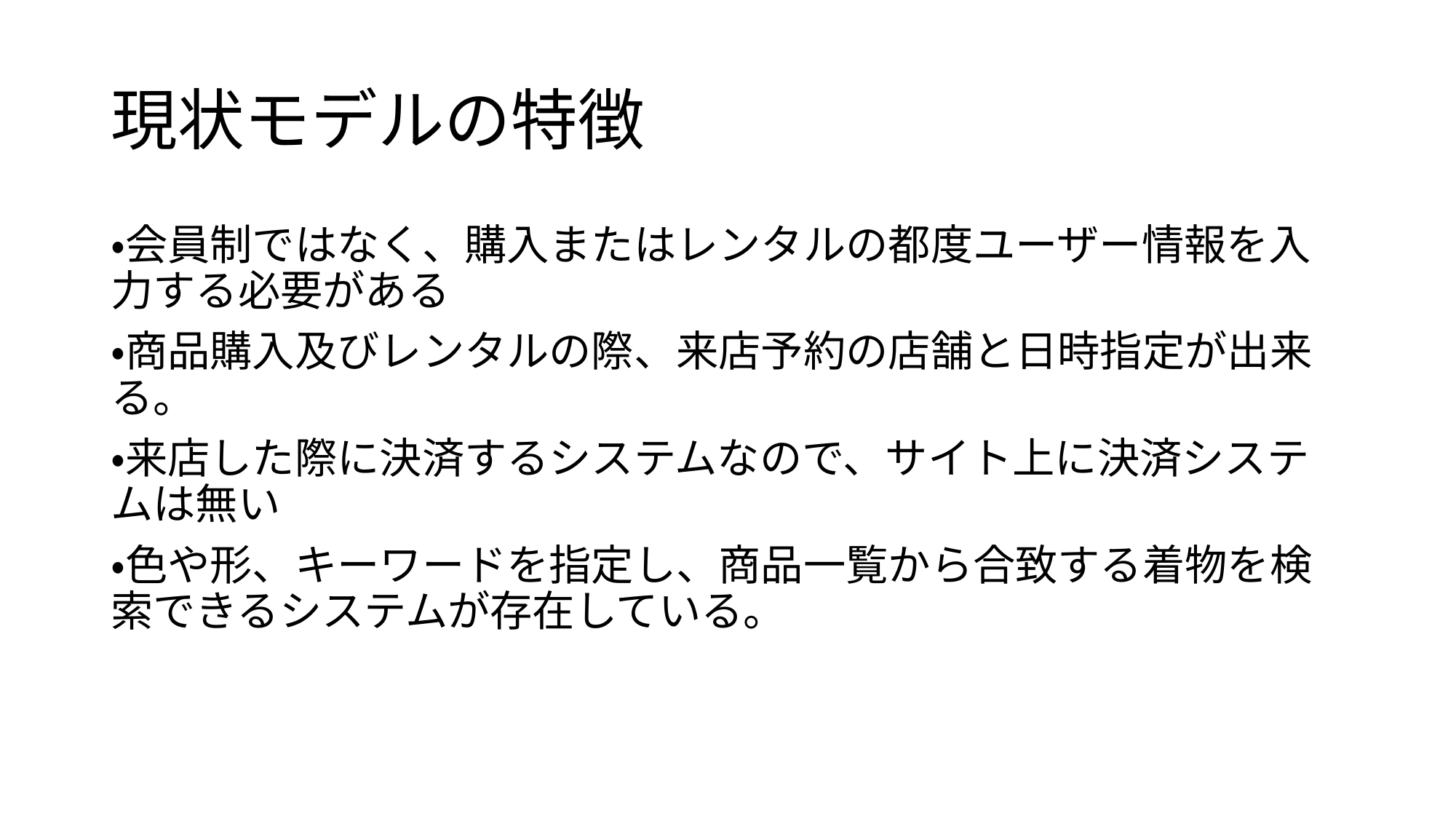

# 現状モデルの特徴
・会員制ではなく、購入またはレンタルの都度ユーザー情報を入力する必要がある
・商品購入及びレンタルの際、来店予約の店舗と日時指定が出来る。
・来店した際に決済するシステムなので、サイト上に決済システムは無い
・色や形、キーワードを指定し、商品一覧から合致する着物を検索できるシステムが存在している。